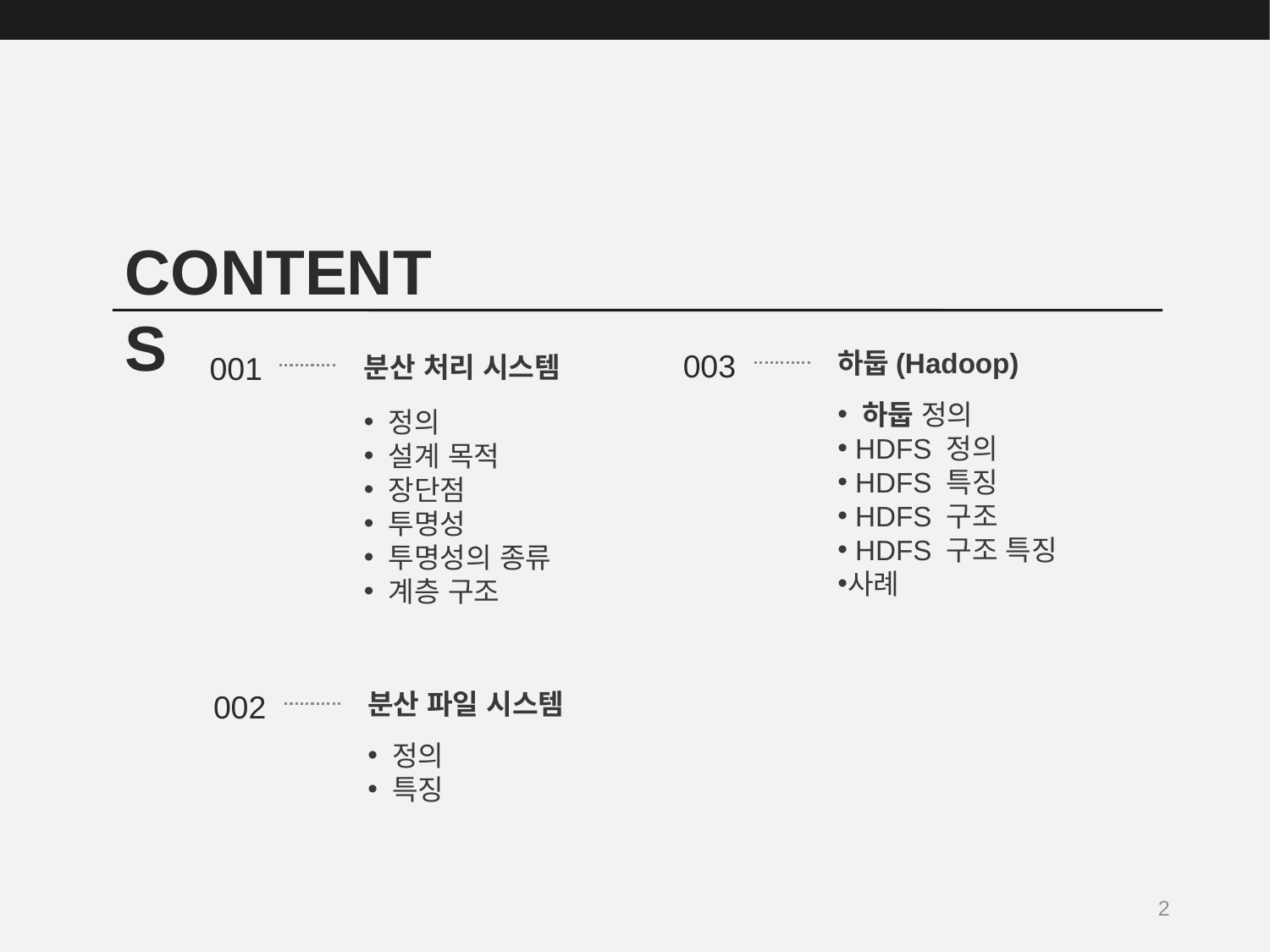

CONTENTS
하둡(Hadoop)
003
 하둡 정의
 HDFS 정의
 HDFS 특징
 HDFS 구조
 HDFS 구조 특징
사례
001
분산 처리 시스템
 정의
 설계 목적
 장단점
 투명성
 투명성의 종류
 계층 구조
분산 파일 시스템
002
 정의
 특징
2